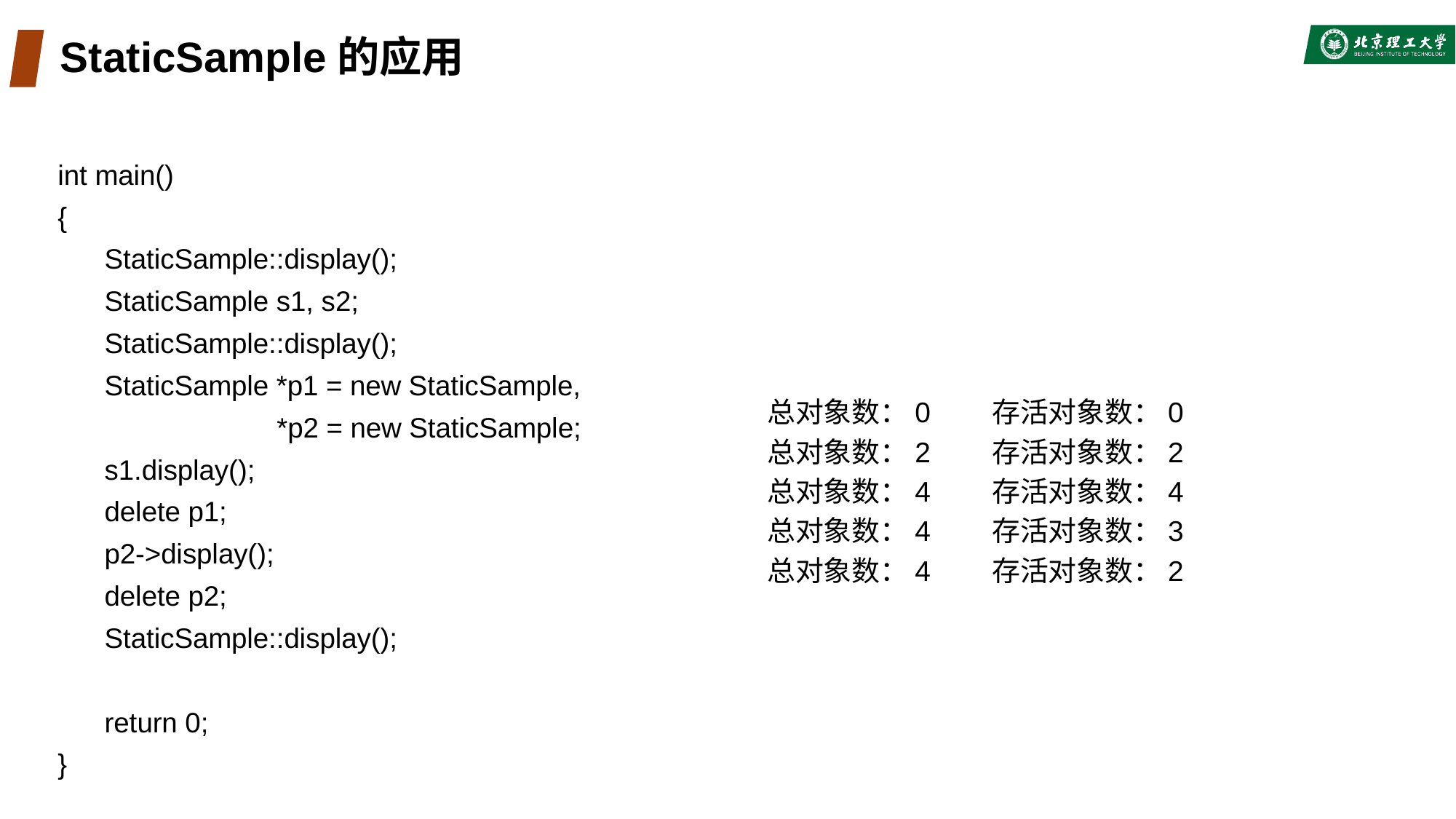

# StaticSample的应用
int main()
{
      StaticSample::display();
      StaticSample s1, s2;
      StaticSample::display();
      StaticSample *p1 = new StaticSample,
                            *p2 = new StaticSample;
      s1.display();
      delete p1;
      p2->display();
      delete p2;
      StaticSample::display();

      return 0;
}
总对象数：0       存活对象数：0
总对象数：2       存活对象数：2
总对象数：4       存活对象数：4
总对象数：4       存活对象数：3
总对象数：4       存活对象数：2